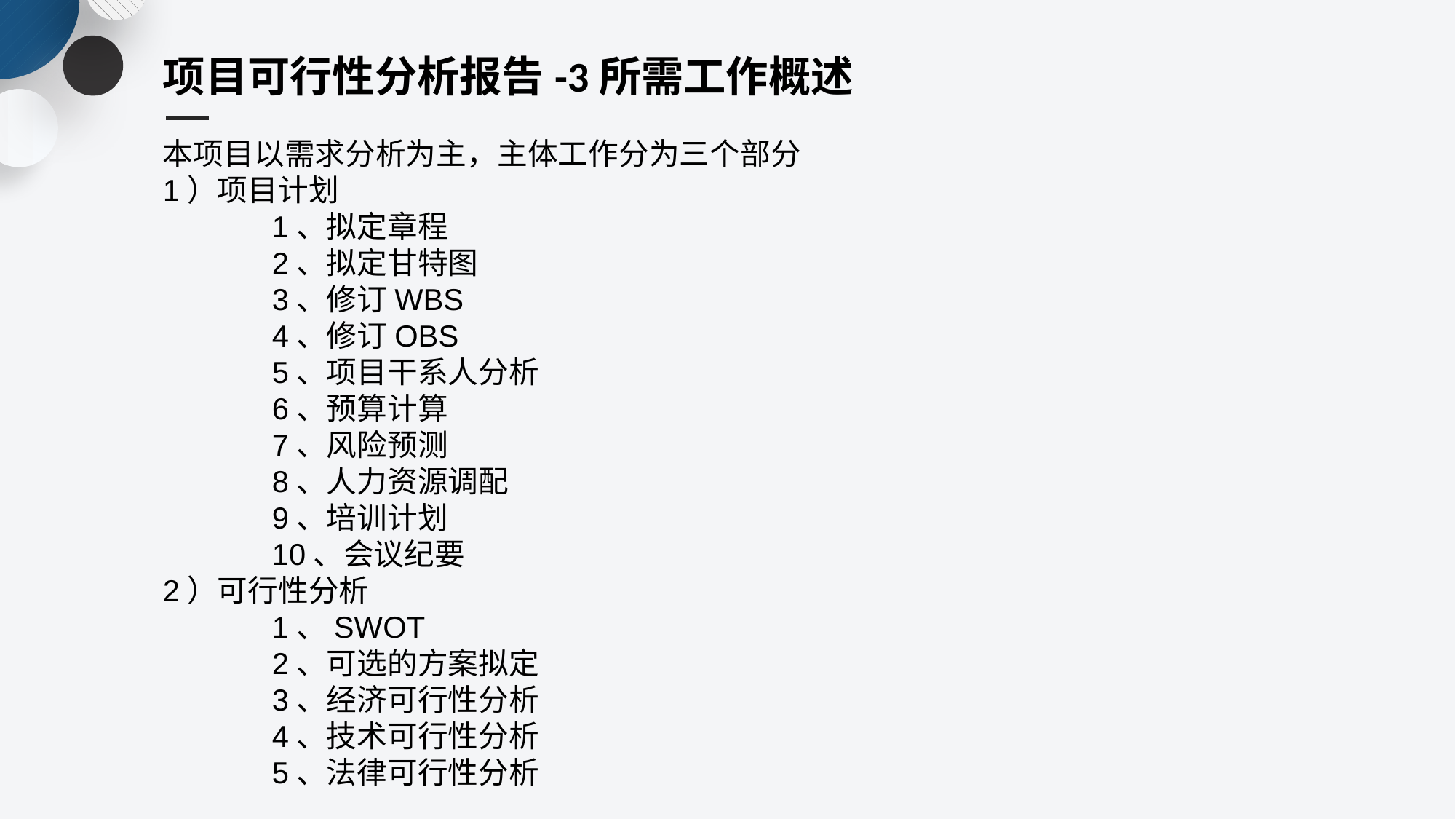

项目可行性分析报告-3所需工作概述

本项目以需求分析为主，主体工作分为三个部分1）项目计划	1、拟定章程	2、拟定甘特图	3、修订WBS	4、修订OBS	5、项目干系人分析	6、预算计算	7、风险预测	8、人力资源调配	9、培训计划	10、会议纪要2）可行性分析	1、SWOT	2、可选的方案拟定	3、经济可行性分析	4、技术可行性分析	5、法律可行性分析